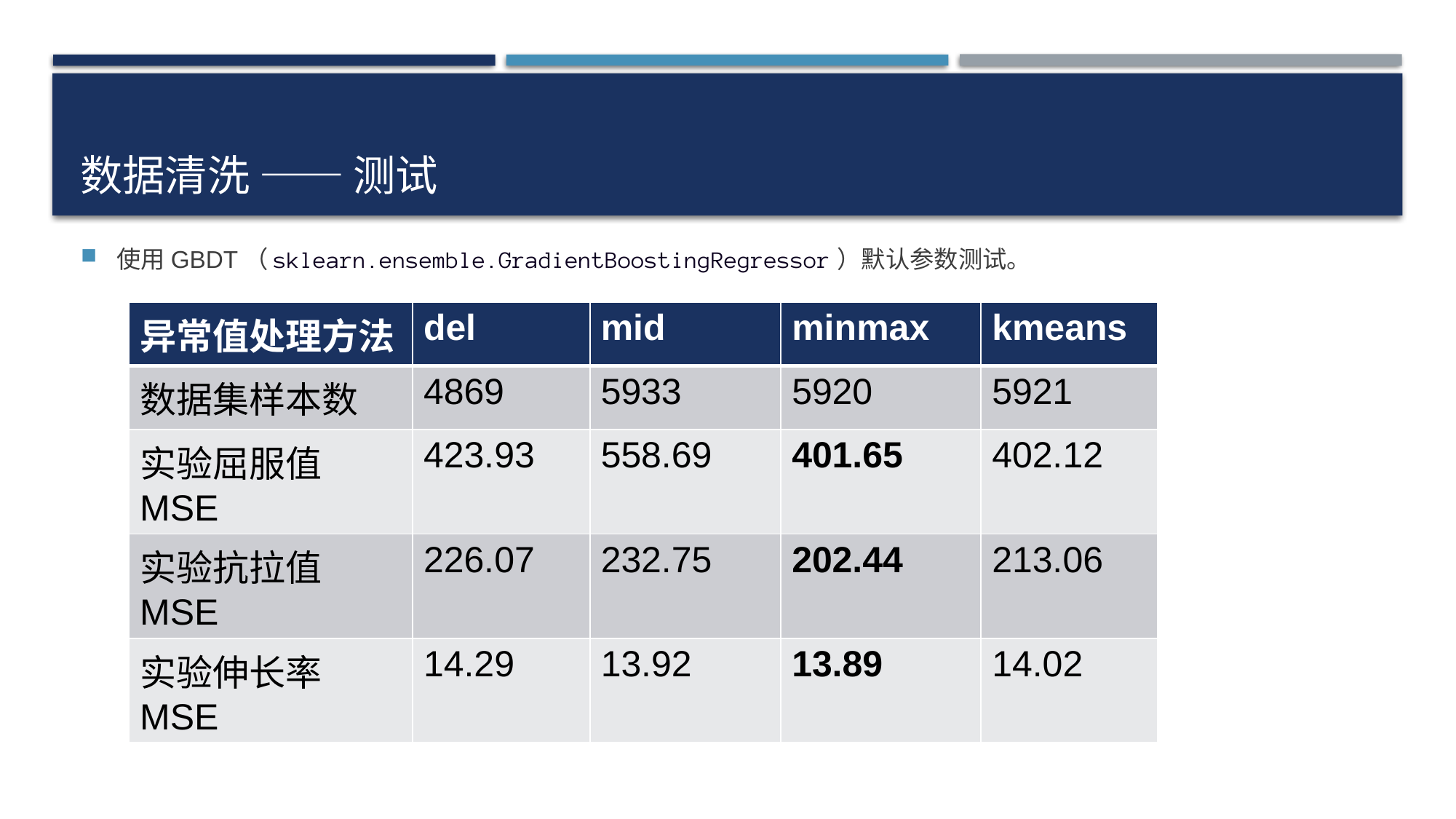

# 数据清洗 —— 测试
使用GBDT（sklearn.ensemble.GradientBoostingRegressor）默认参数测试。
| 异常值处理方法 | del | mid | minmax | kmeans |
| --- | --- | --- | --- | --- |
| 数据集样本数 | 4869 | 5933 | 5920 | 5921 |
| 实验屈服值MSE | 423.93 | 558.69 | 401.65 | 402.12 |
| 实验抗拉值MSE | 226.07 | 232.75 | 202.44 | 213.06 |
| 实验伸长率MSE | 14.29 | 13.92 | 13.89 | 14.02 |